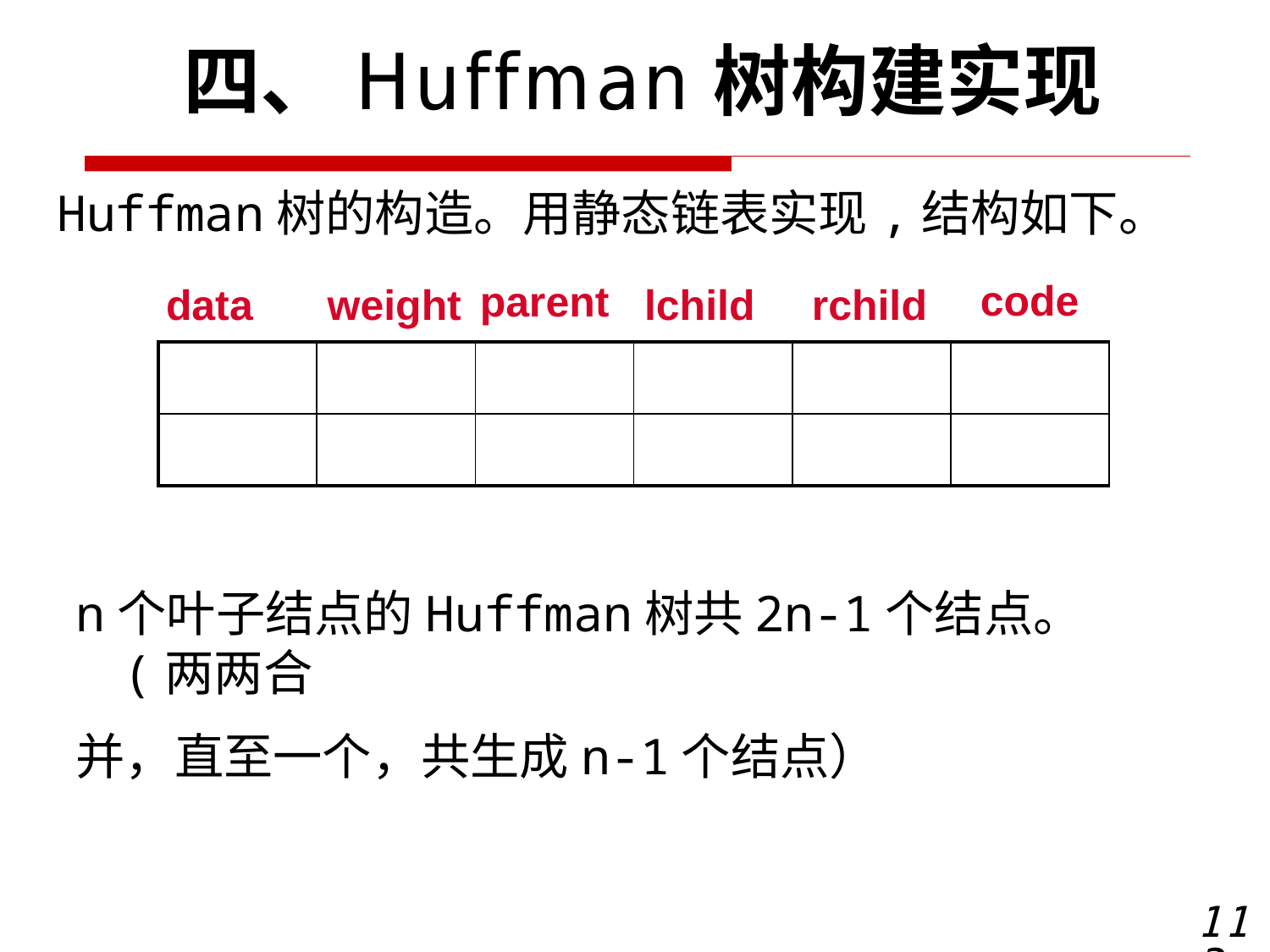

四、Huffman树构建实现
Huffman树的构造。用静态链表实现,结构如下。
code
parent
data
weight
lchild
rchild
|  |  |  |  |  |  |
| --- | --- | --- | --- | --- | --- |
|  |  |  |  |  |  |
n个叶子结点的Huffman树共2n-1个结点。(两两合
并，直至一个，共生成n-1个结点）
113